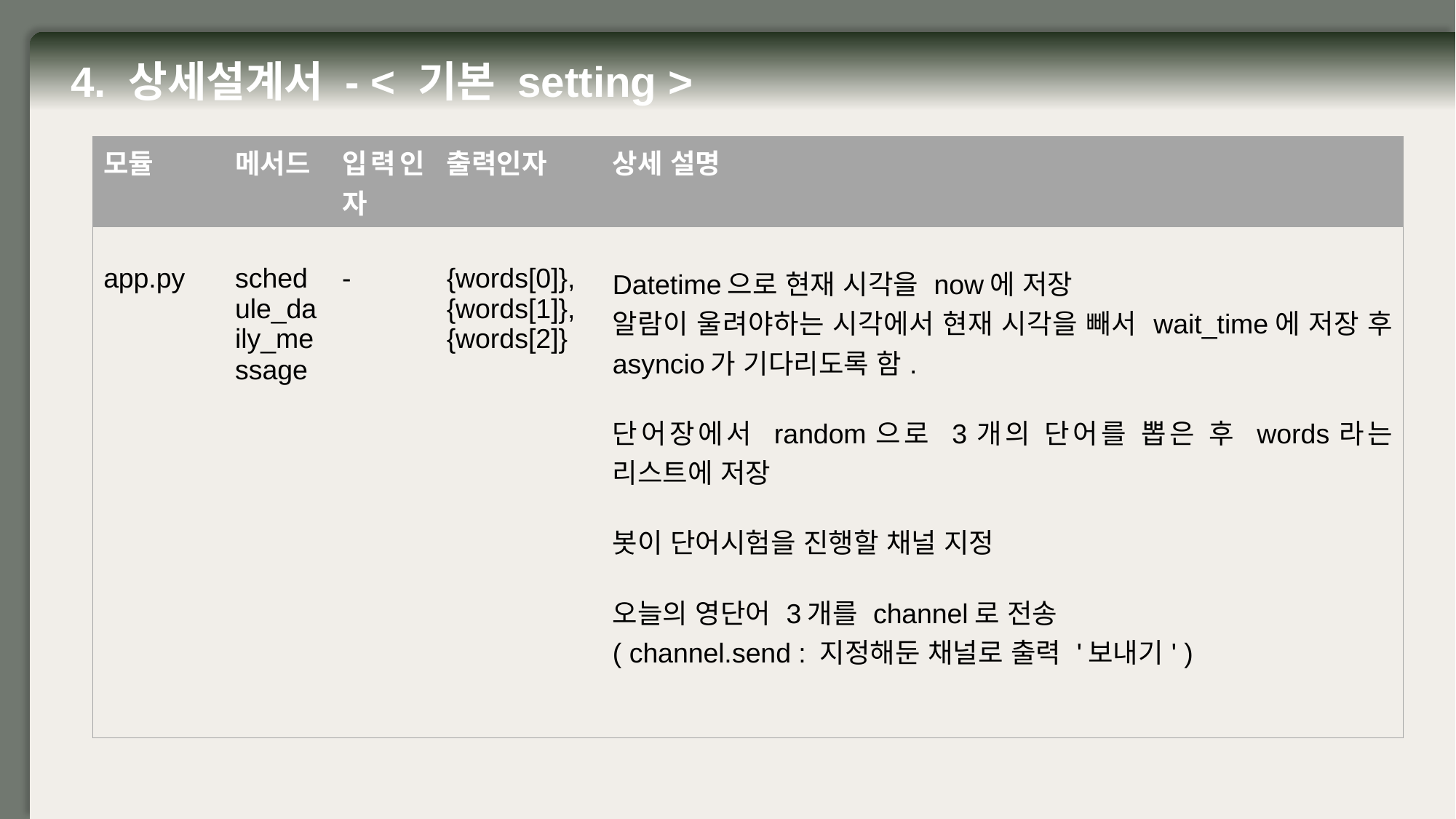

4. 상세설계서 - < 기본 setting >
| 모듈 | 메서드 | 입력인자 | 출력인자 | 상세 설명 |
| --- | --- | --- | --- | --- |
| app.py | schedule\_daily\_message | - | {words[0]}, {words[1]}, {words[2]} | Datetime으로 현재 시각을 now에 저장  알람이 울려야하는 시각에서 현재 시각을 빼서 wait\_time에 저장 후 asyncio가 기다리도록 함.  단어장에서 random으로 3개의 단어를 뽑은 후 words라는 리스트에 저장  봇이 단어시험을 진행할 채널 지정  오늘의 영단어 3개를 channel로 전송  ( channel.send : 지정해둔 채널로 출력 '보내기' ) |